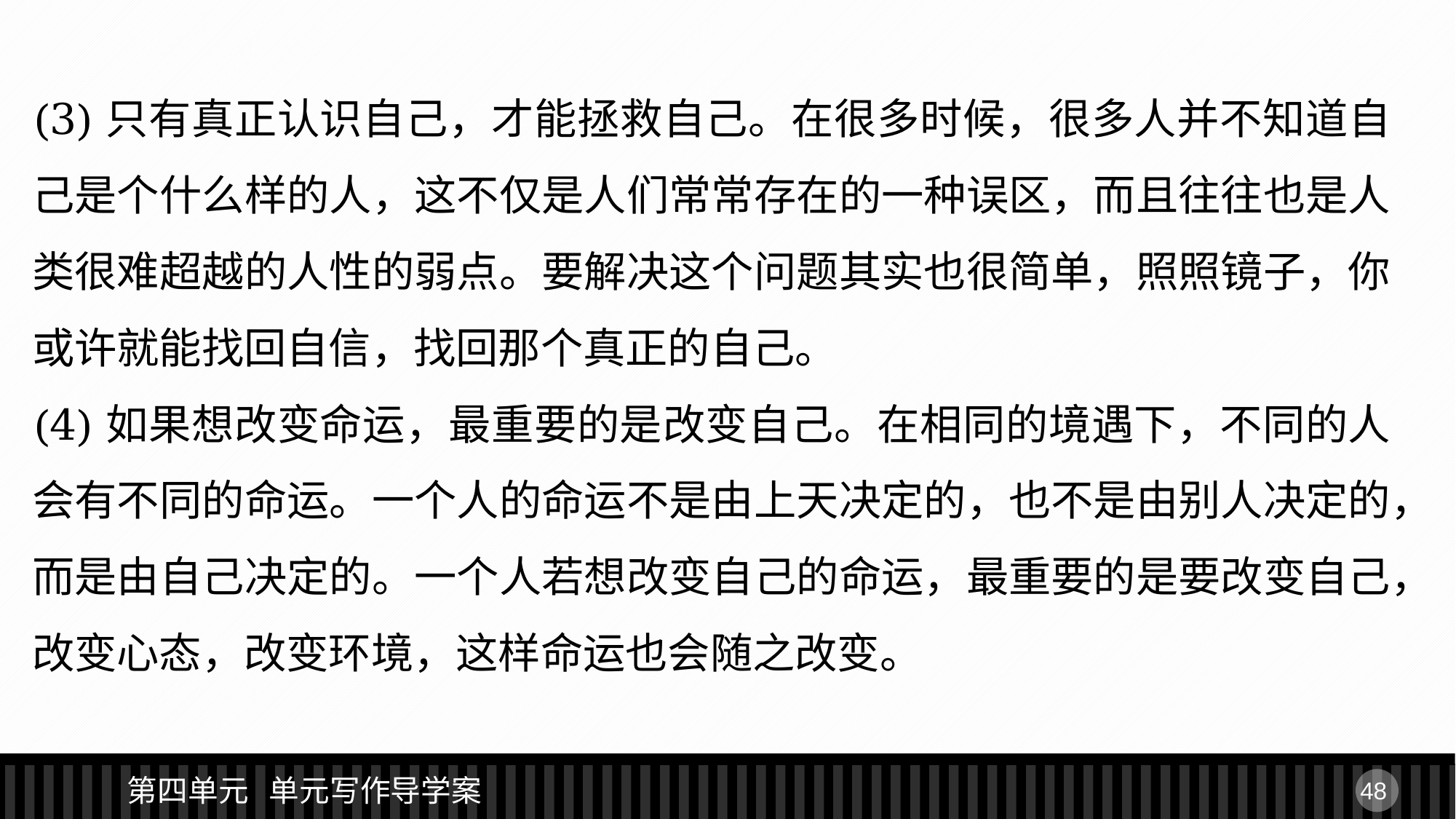

(3)只有真正认识自己，才能拯救自己。在很多时候，很多人并不知道自己是个什么样的人，这不仅是人们常常存在的一种误区，而且往往也是人类很难超越的人性的弱点。要解决这个问题其实也很简单，照照镜子，你或许就能找回自信，找回那个真正的自己。
(4)如果想改变命运，最重要的是改变自己。在相同的境遇下，不同的人会有不同的命运。一个人的命运不是由上天决定的，也不是由别人决定的，而是由自己决定的。一个人若想改变自己的命运，最重要的是要改变自己，改变心态，改变环境，这样命运也会随之改变。